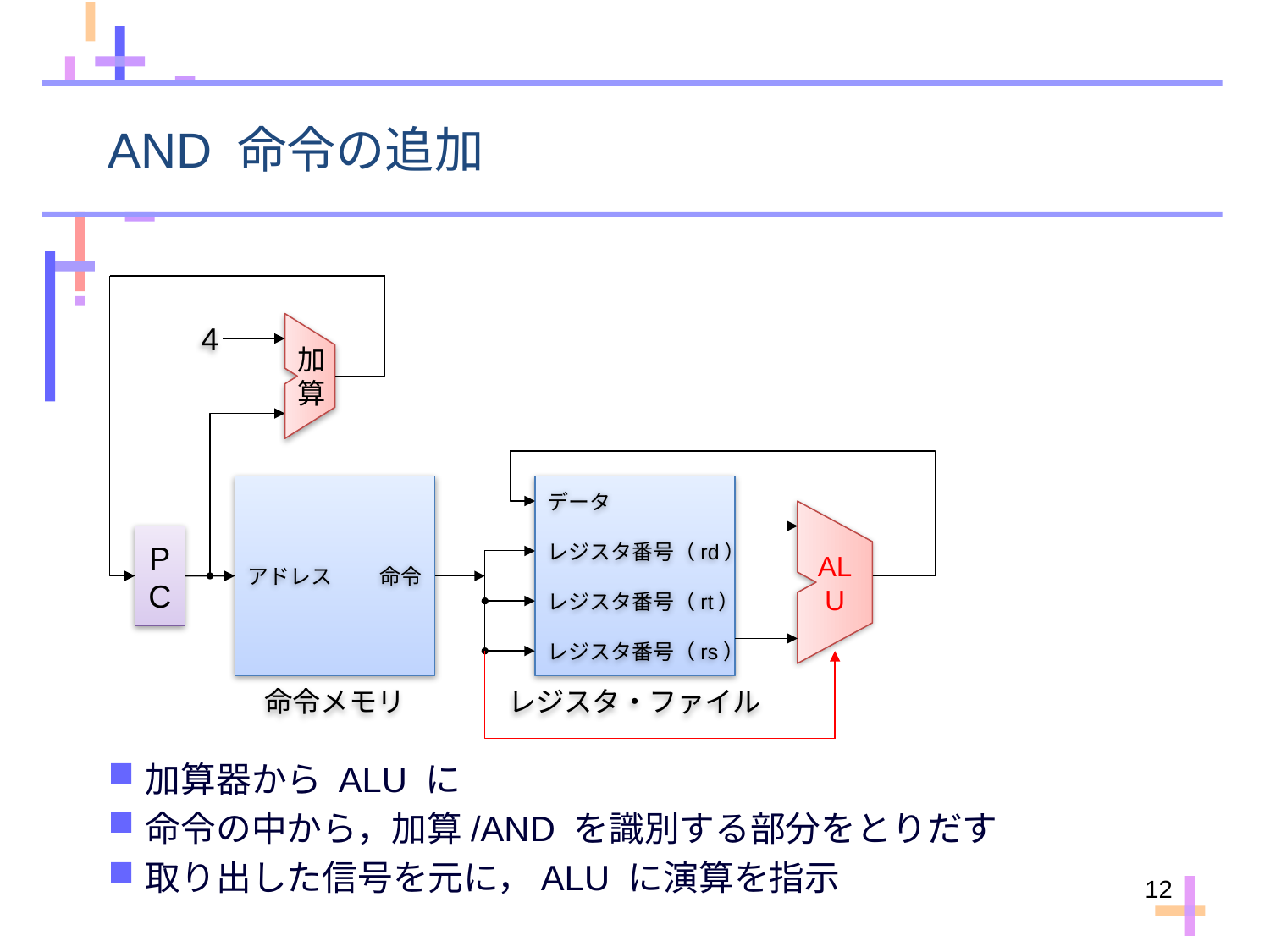

# AND 命令の追加

4
加算

データ
PC
レジスタ番号（rd）
ALU

アドレス
命令
レジスタ番号（rt）
レジスタ番号（rs）

命令メモリ
レジスタ・ファイル
加算器から ALU に
命令の中から，加算/AND を識別する部分をとりだす
取り出した信号を元に，ALU に演算を指示
12